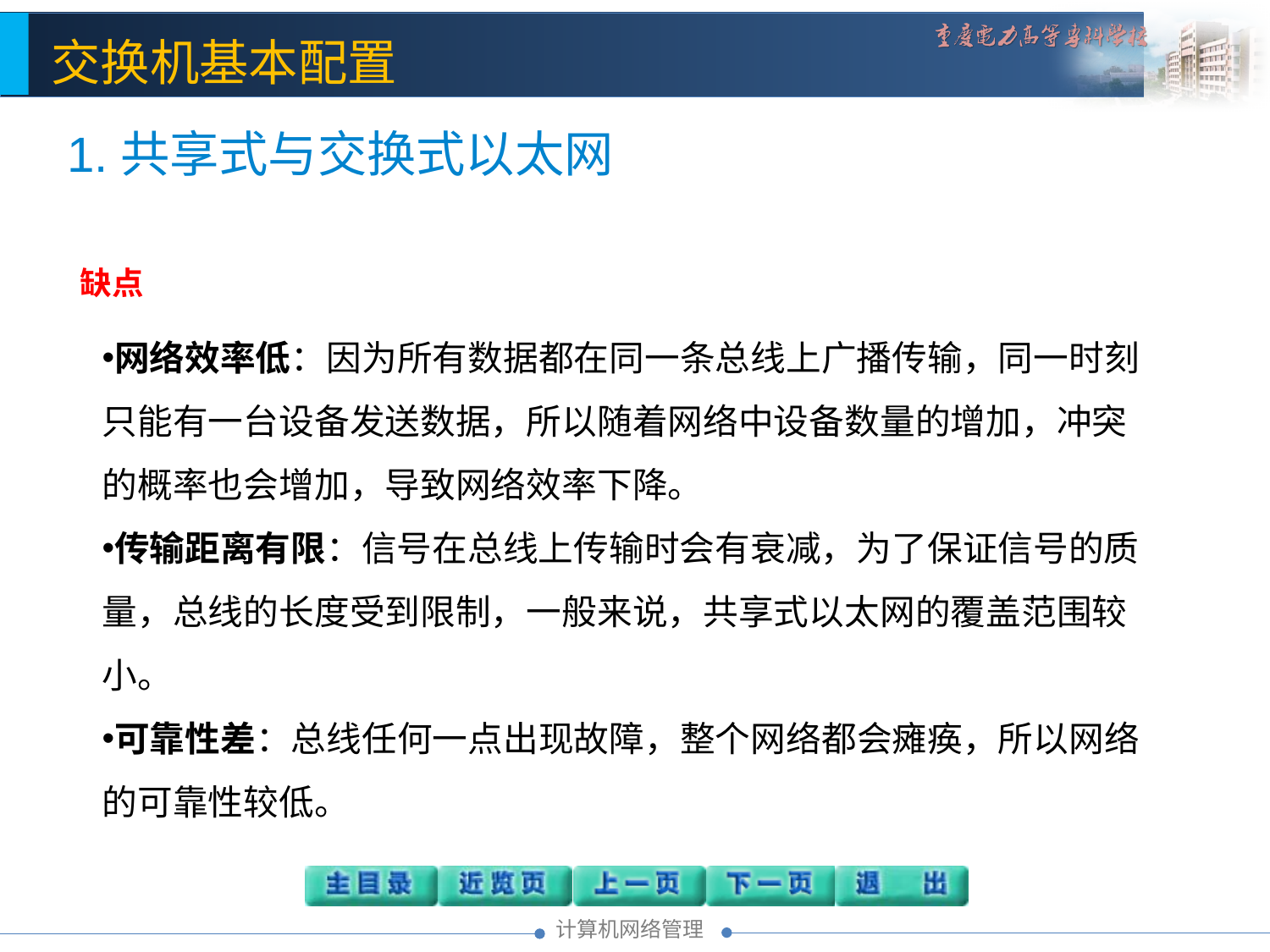

1.共享式与交换式以太网
缺点
网络效率低：因为所有数据都在同一条总线上广播传输，同一时刻只能有一台设备发送数据，所以随着网络中设备数量的增加，冲突的概率也会增加，导致网络效率下降。
传输距离有限：信号在总线上传输时会有衰减，为了保证信号的质量，总线的长度受到限制，一般来说，共享式以太网的覆盖范围较小。
可靠性差：总线任何一点出现故障，整个网络都会瘫痪，所以网络的可靠性较低。